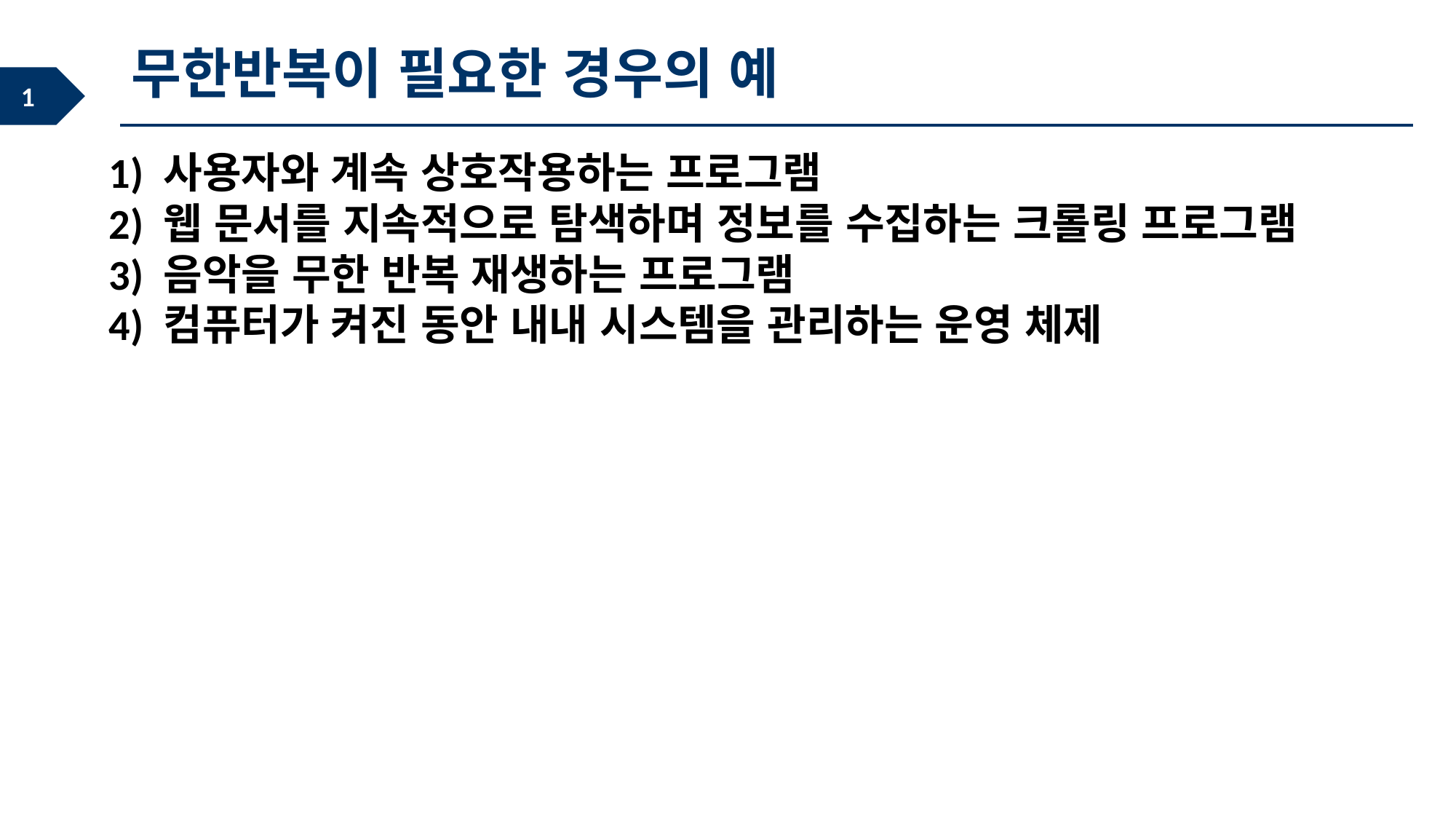

무한반복이 필요한 경우의 예
1) 사용자와 계속 상호작용하는 프로그램
2) 웹 문서를 지속적으로 탐색하며 정보를 수집하는 크롤링 프로그램
3) 음악을 무한 반복 재생하는 프로그램
4) 컴퓨터가 켜진 동안 내내 시스템을 관리하는 운영 체제